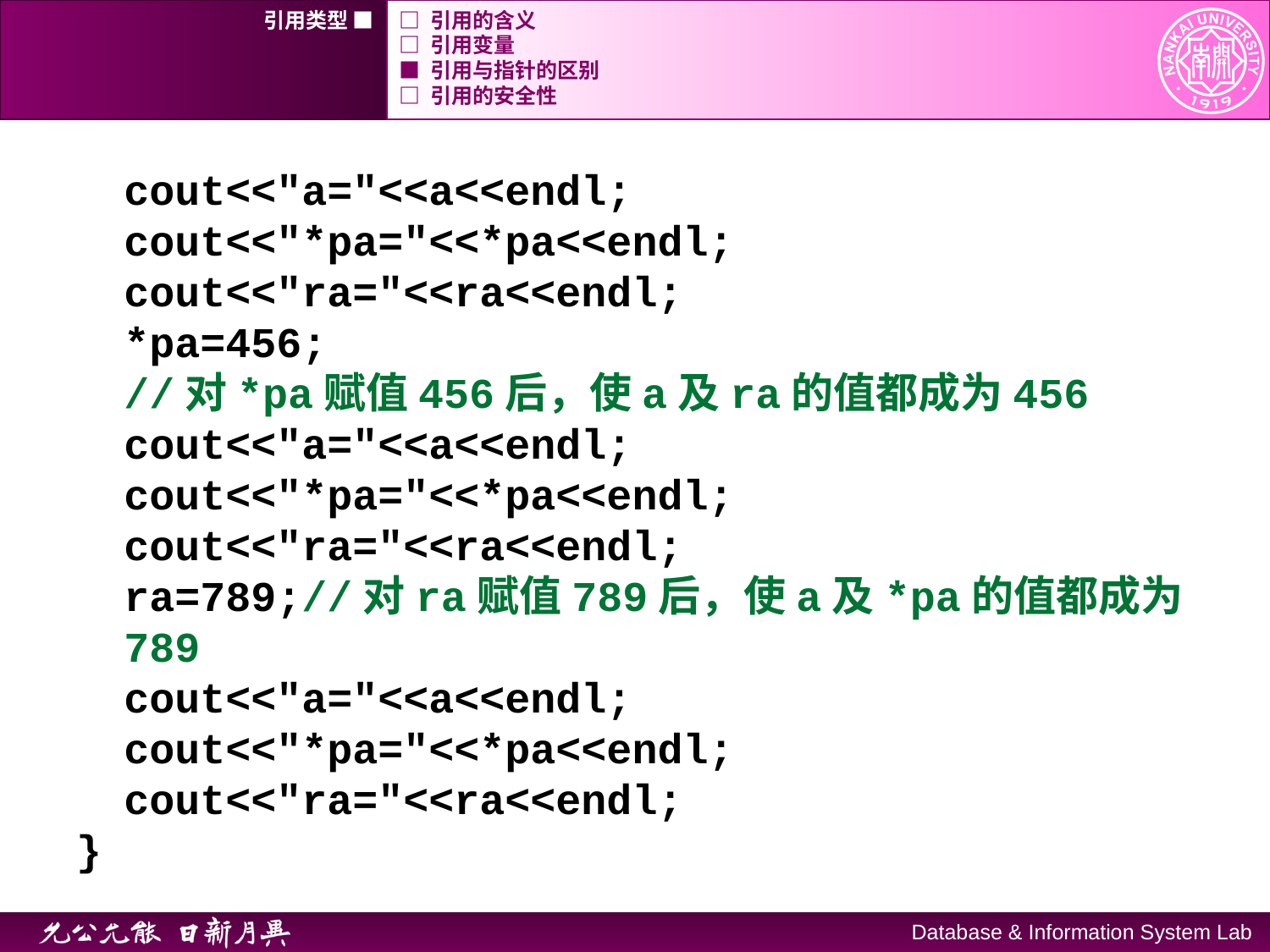

引用类型 ■
□ 引用的含义

□ 引用变量

■ 引用与指针的区别

□ 引用的安全性
	cout<<"a="<<a<<endl;
	cout<<"*pa="<<*pa<<endl;
	cout<<"ra="<<ra<<endl;
	*pa=456;
	//对*pa赋值456后，使a及ra的值都成为456
	cout<<"a="<<a<<endl;
	cout<<"*pa="<<*pa<<endl;
	cout<<"ra="<<ra<<endl;
 	ra=789;//对ra赋值789后，使a及*pa的值都成为789
	cout<<"a="<<a<<endl;
	cout<<"*pa="<<*pa<<endl;
	cout<<"ra="<<ra<<endl;
}